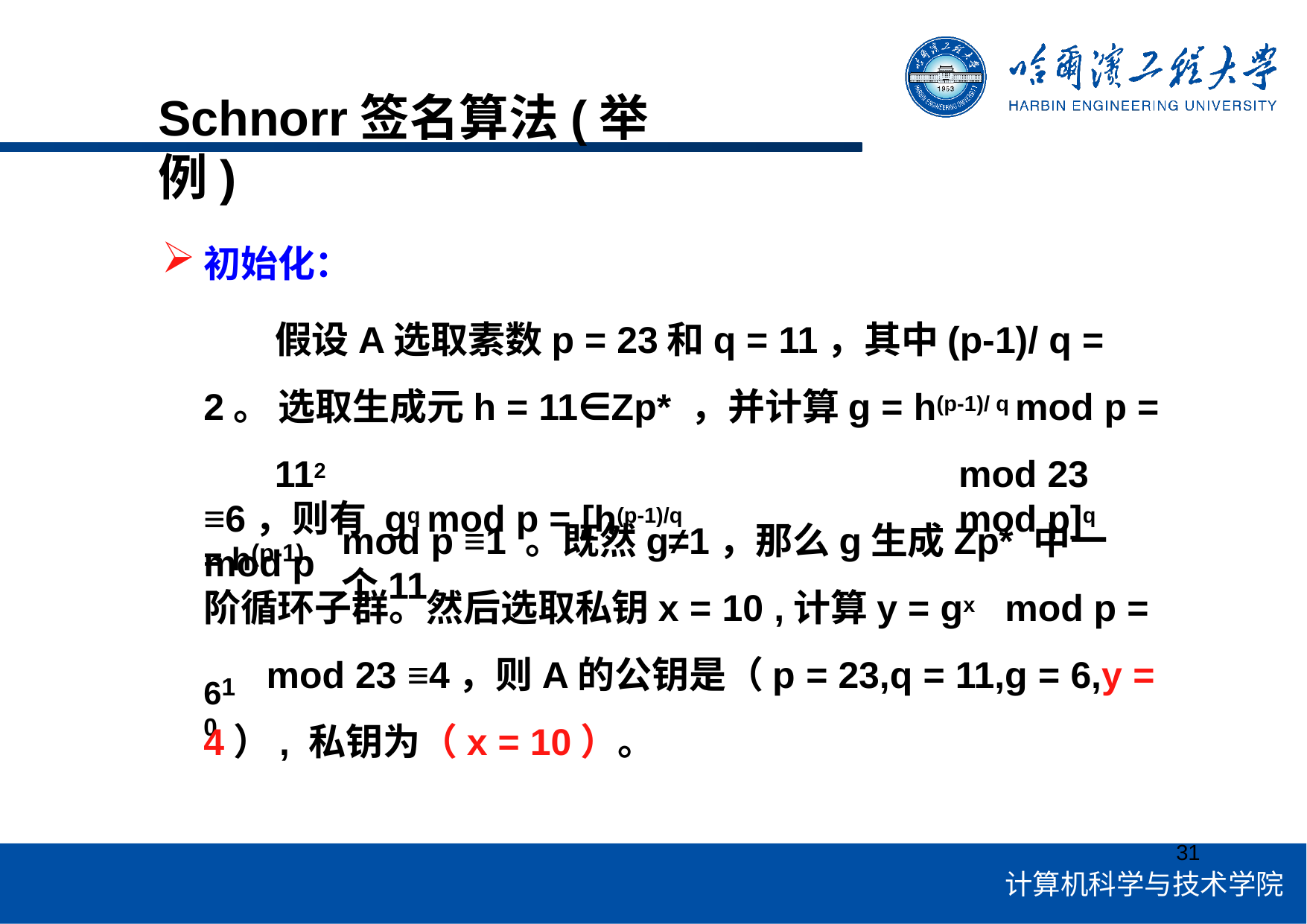

# Schnorr签名算法(举例)
初始化：
假设A选取素数p = 23和q = 11，其中(p-1)/ q = 2。 选取生成元h = 11∈Zp* ，并计算g = h(p-1)/ q mod p =
112	mod 23 ≡6，则有 gq mod p = [h(p-1)/q	mod p]q	mod p
= h(p-1)
mod p ≡1 。既然g≠1，那么g生成Zp* 中一个11
阶循环子群。然后选取私钥x = 10 ,计算y = gx	mod p =
610
mod 23 ≡4，则A的公钥是（p = 23,q = 11,g = 6,y =
4）, 私钥为（x = 10）。
31